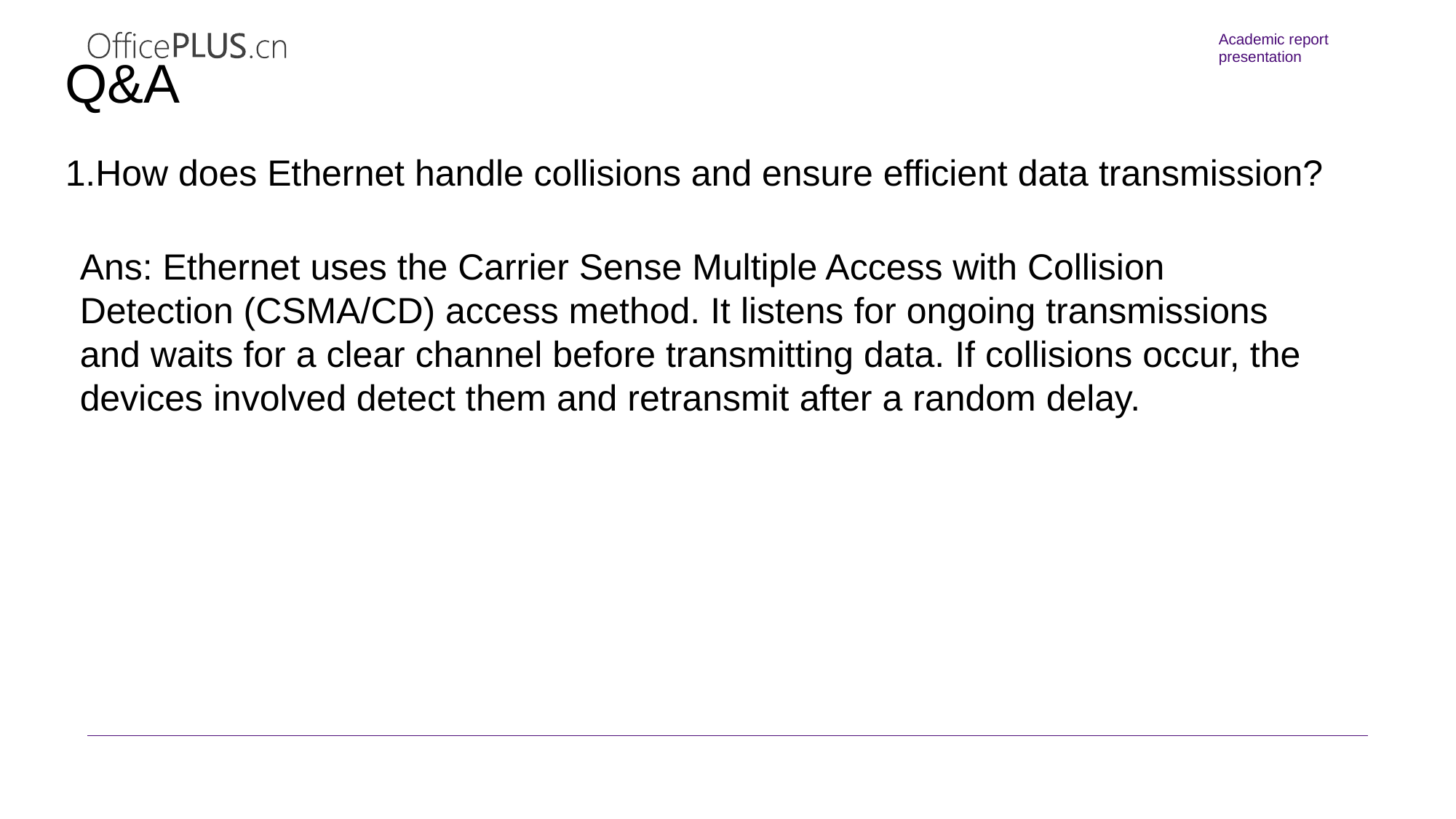

Q&A
1.How does Ethernet handle collisions and ensure efficient data transmission?
请在此输入具体的内容，T内容应当精炼简洁，便于读者快速把握信息。
Ans: Ethernet uses the Carrier Sense Multiple Access with Collision Detection (CSMA/CD) access method. It listens for ongoing transmissions and waits for a clear channel before transmitting data. If collisions occur, the devices involved detect them and retransmit after a random delay.